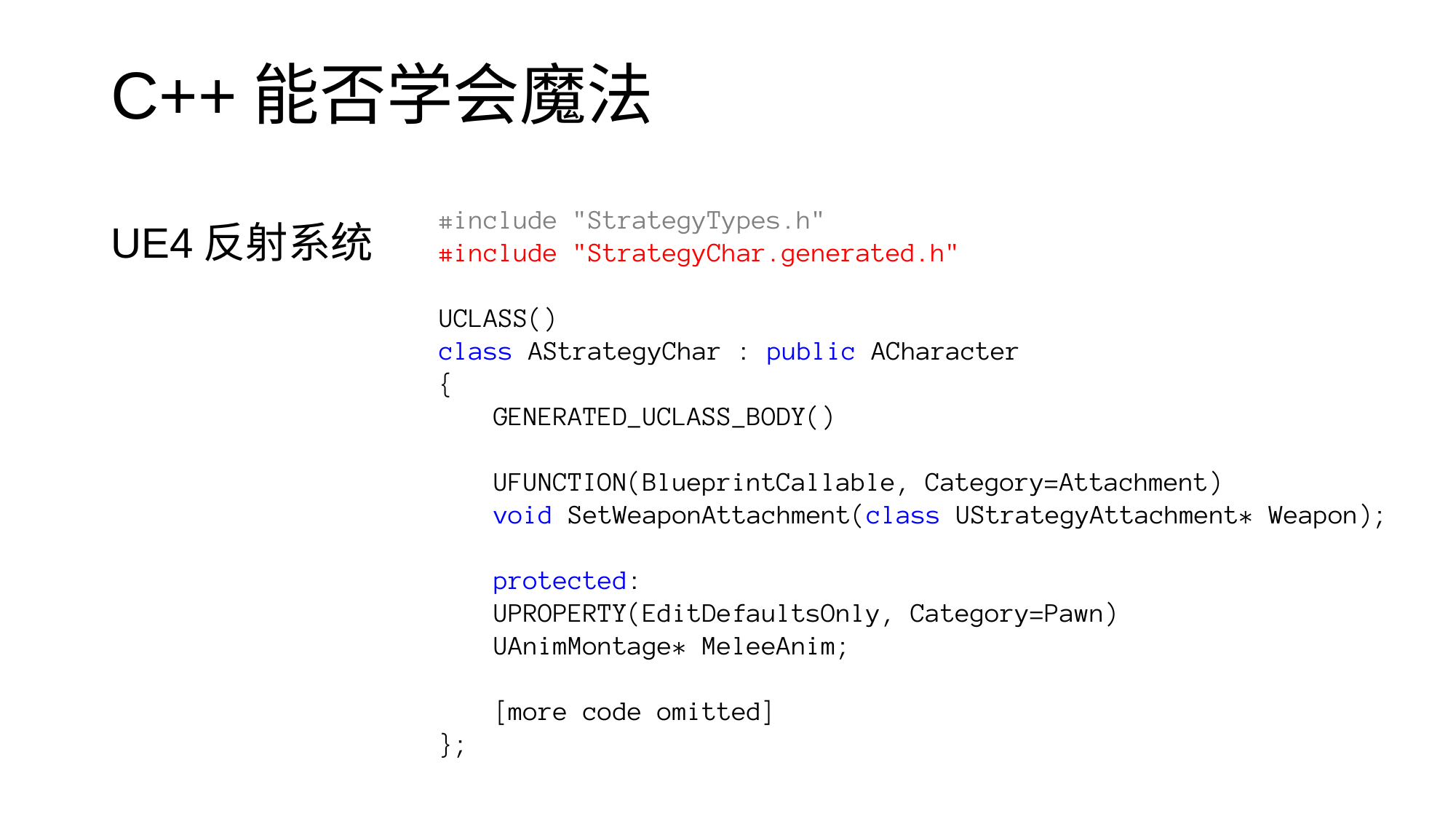

# C++能否学会魔法
#include "StrategyTypes.h"
#include "StrategyChar.generated.h"

UCLASS()
class AStrategyChar : public ACharacter
{
GENERATED_UCLASS_BODY()

UFUNCTION(BlueprintCallable, Category=Attachment)
void SetWeaponAttachment(class UStrategyAttachment* Weapon);

protected:
UPROPERTY(EditDefaultsOnly, Category=Pawn)
UAnimMontage* MeleeAnim;

[more code omitted]
};
UE4反射系统